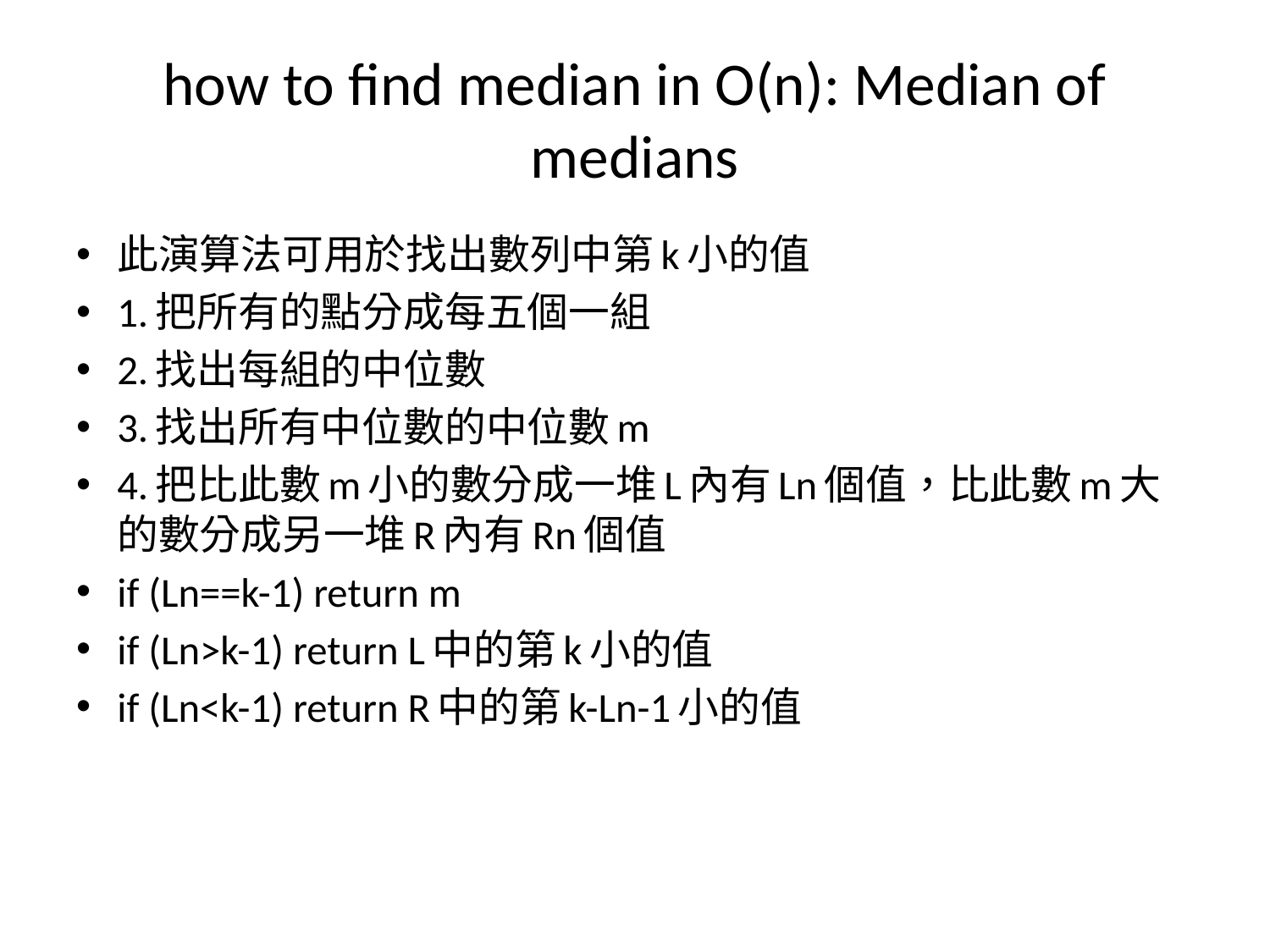

# how to find median in O(n): Median of medians
此演算法可用於找出數列中第k小的值
1.把所有的點分成每五個一組
2.找出每組的中位數
3.找出所有中位數的中位數m
4.把比此數m小的數分成一堆L內有Ln個值，比此數m大的數分成另一堆R內有Rn個值
if (Ln==k-1) return m
if (Ln>k-1) return L中的第k小的值
if (Ln<k-1) return R中的第k-Ln-1小的值